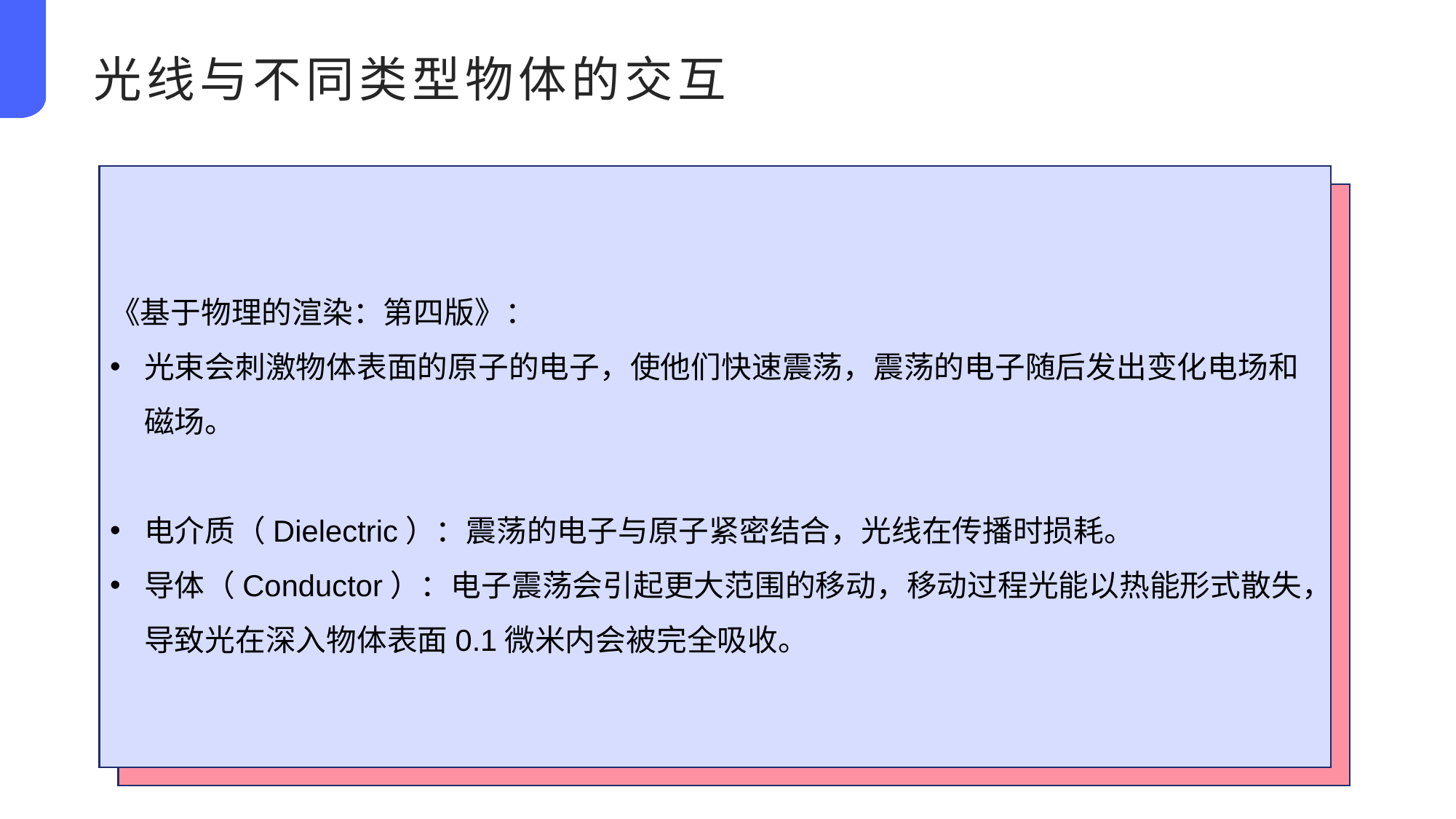

光线与不同类型物体的交互
《基于物理的渲染：第四版》：
光束会刺激物体表面的原子的电子，使他们快速震荡，震荡的电子随后发出变化电场和磁场。
电介质（Dielectric）：震荡的电子与原子紧密结合，光线在传播时损耗。
导体（Conductor）：电子震荡会引起更大范围的移动，移动过程光能以热能形式散失，导致光在深入物体表面0.1微米内会被完全吸收。